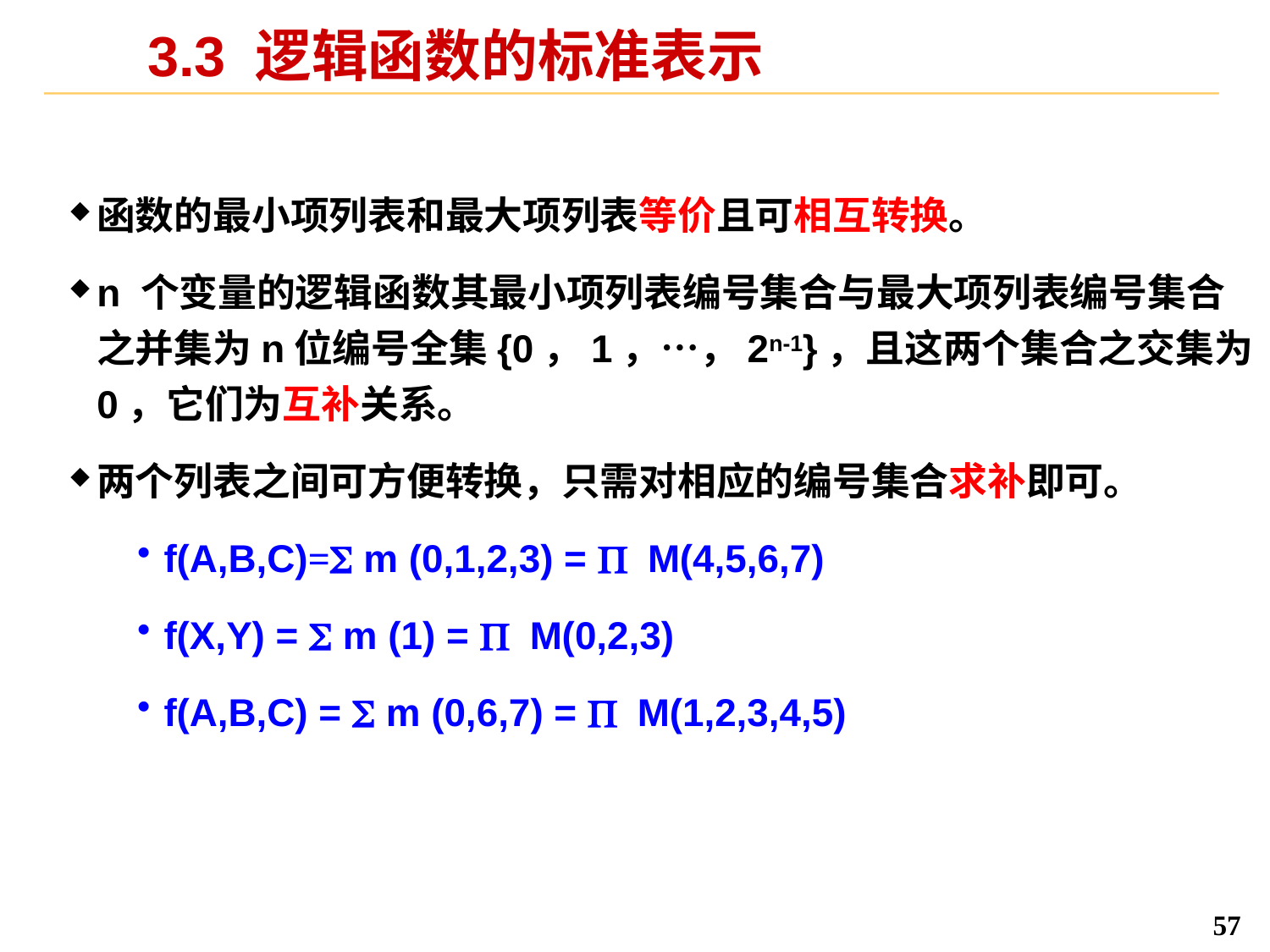

# 3.3 逻辑函数的标准表示
函数的最小项列表和最大项列表等价且可相互转换。
n 个变量的逻辑函数其最小项列表编号集合与最大项列表编号集合之并集为n位编号全集{0，1，…，2n-1}，且这两个集合之交集为0，它们为互补关系。
两个列表之间可方便转换，只需对相应的编号集合求补即可。
f(A,B,C)=Σ m (0,1,2,3) = Π M(4,5,6,7)
f(X,Y) = Σ m (1) = Π M(0,2,3)
f(A,B,C) = Σ m (0,6,7) = Π M(1,2,3,4,5)
57